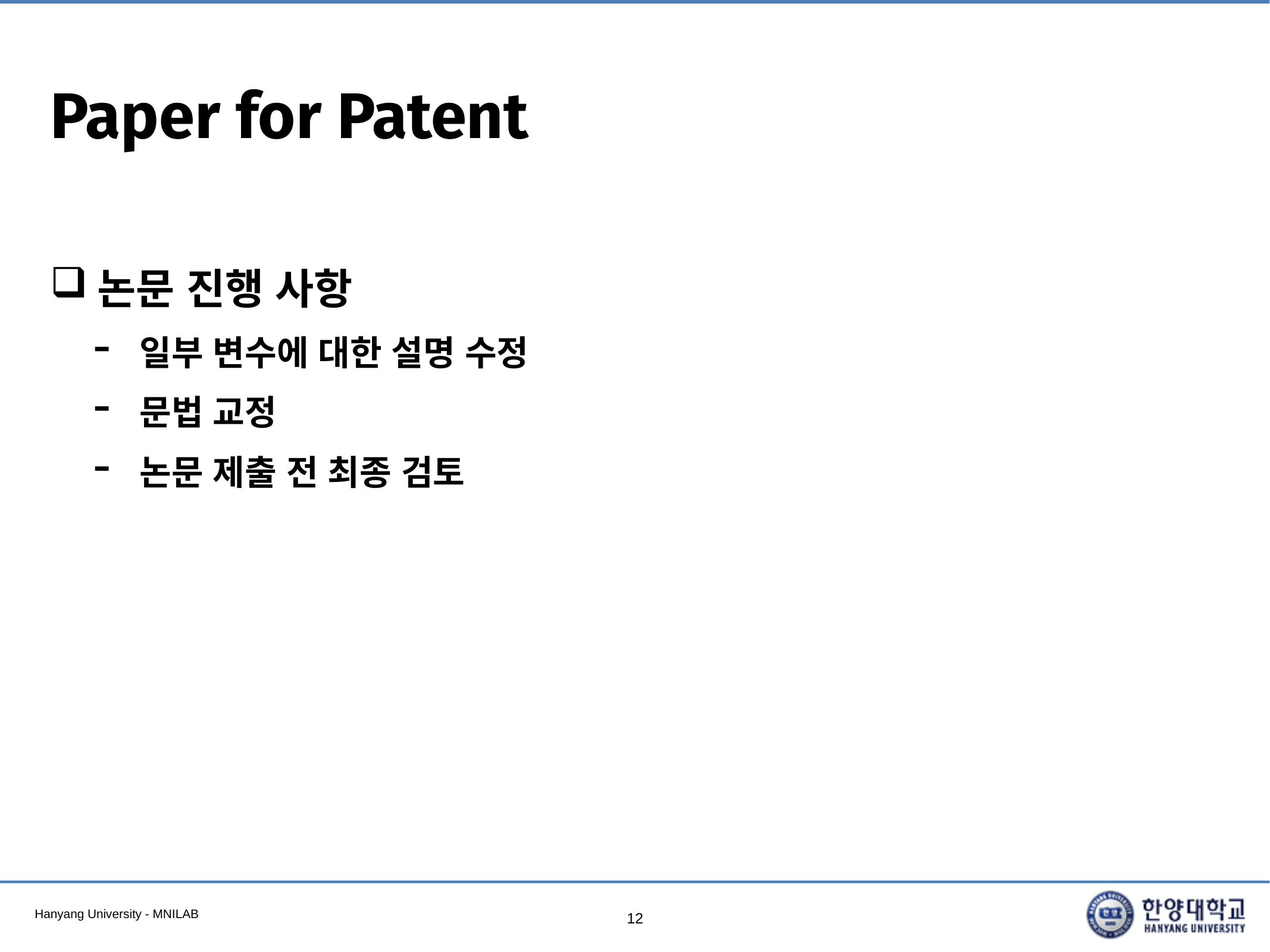

# Paper for Patent
논문 진행 사항
일부 변수에 대한 설명 수정
문법 교정
논문 제출 전 최종 검토
12